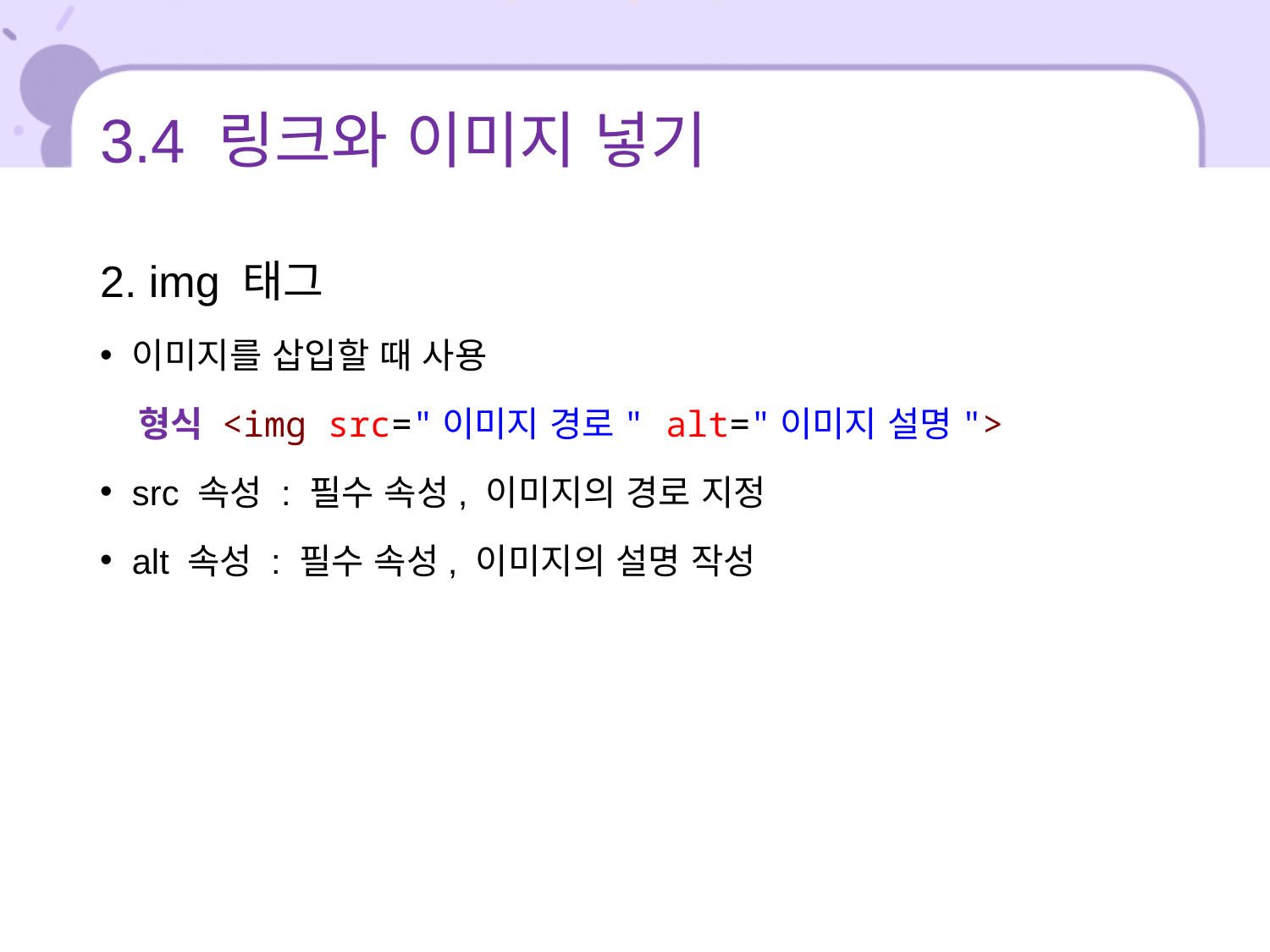

# 3.4 링크와 이미지 넣기
2. img 태그
이미지를 삽입할 때 사용
   형식 <img src="이미지 경로" alt="이미지 설명">
src 속성 : 필수 속성, 이미지의 경로 지정
alt 속성 : 필수 속성, 이미지의 설명 작성